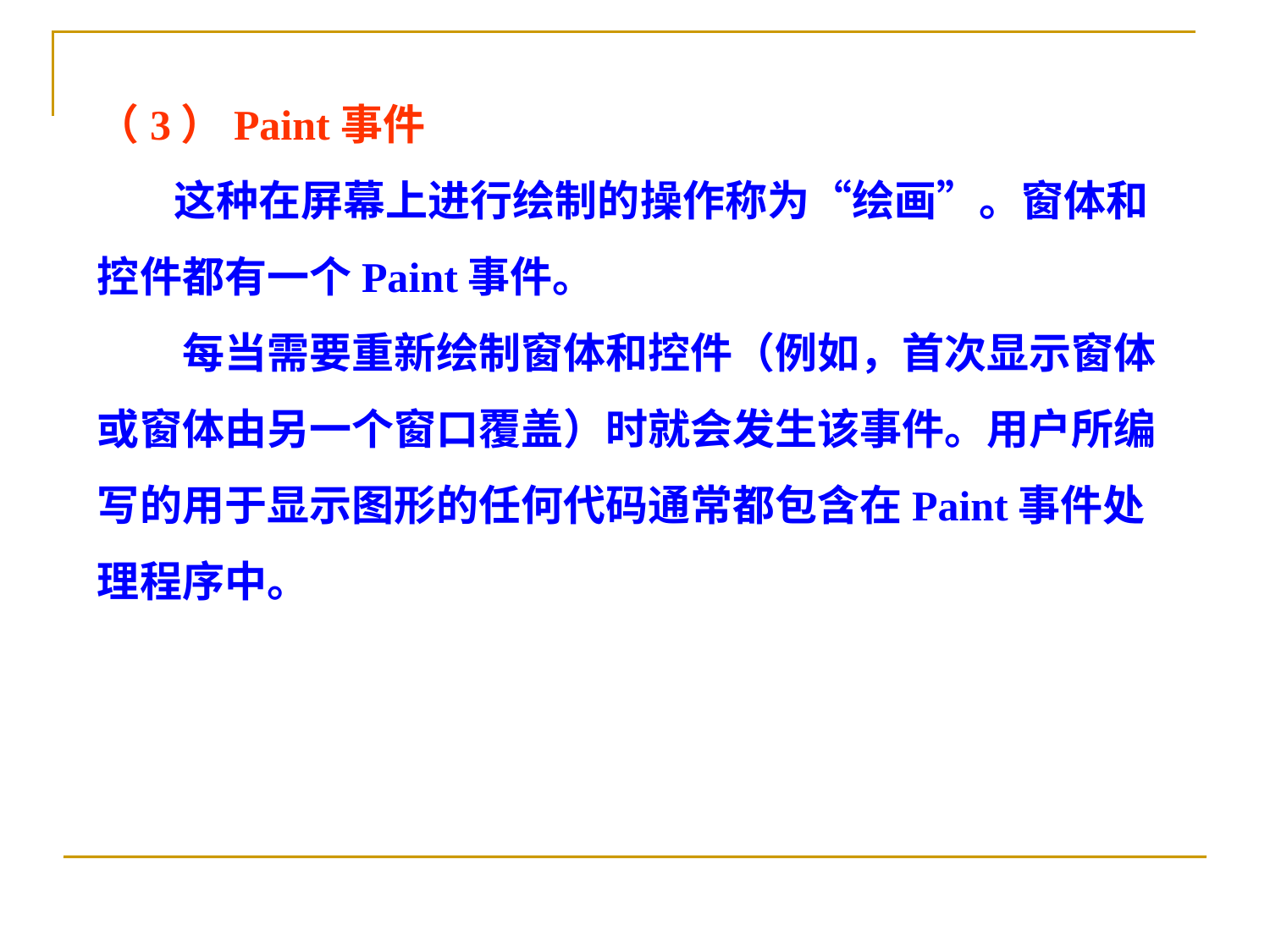

（3）Paint事件
       这种在屏幕上进行绘制的操作称为“绘画”。窗体和控件都有一个Paint事件。
　　每当需要重新绘制窗体和控件（例如，首次显示窗体或窗体由另一个窗口覆盖）时就会发生该事件。用户所编写的用于显示图形的任何代码通常都包含在Paint事件处理程序中。